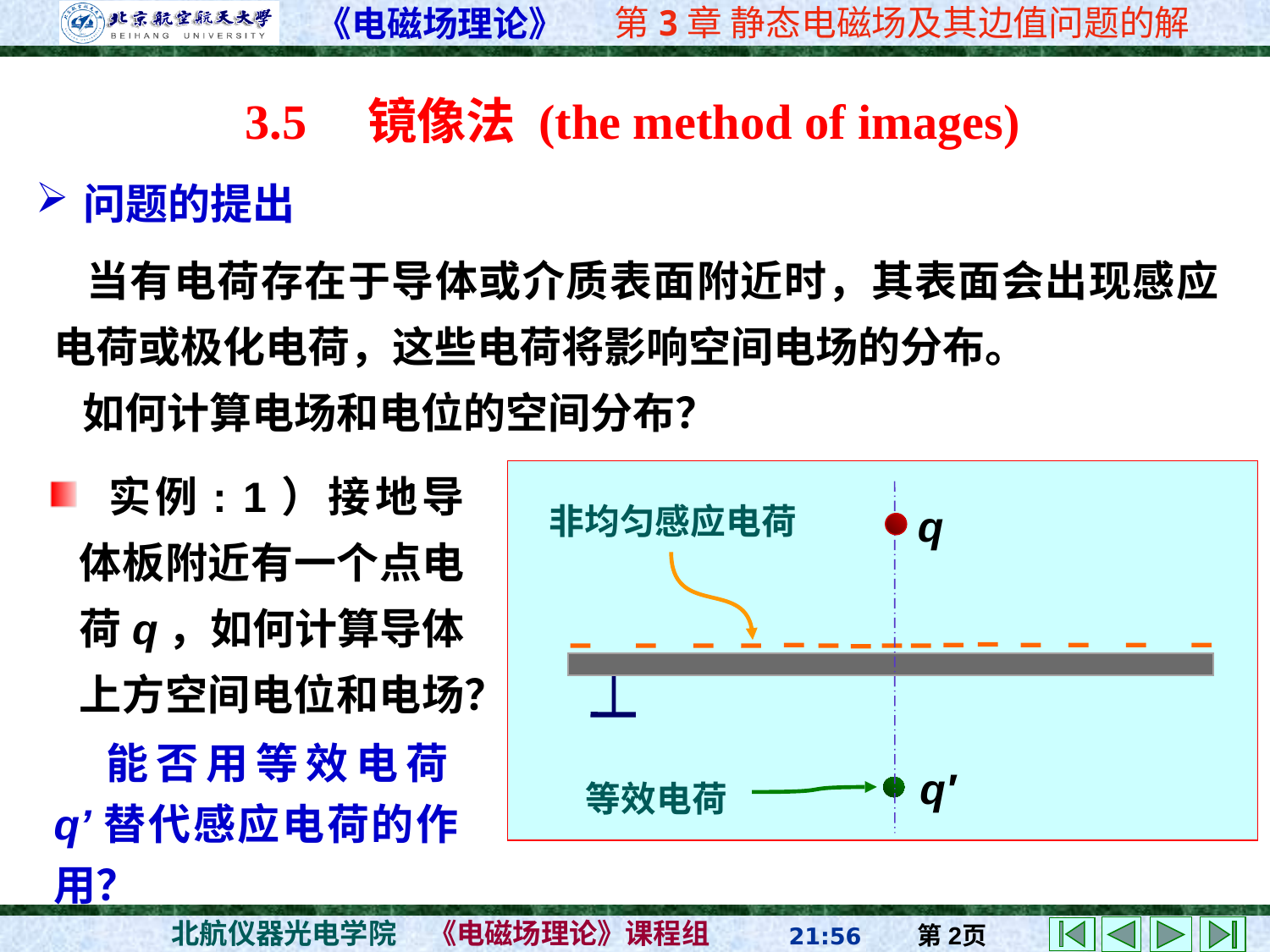

3.5    镜像法 (the method of images)
问题的提出
  当有电荷存在于导体或介质表面附近时，其表面会出现感应电荷或极化电荷，这些电荷将影响空间电场的分布。
  如何计算电场和电位的空间分布？
 实例: 1）接地导体板附近有一个点电荷q，如何计算导体上方空间电位和电场？

q
非均匀感应电荷

  能否用等效电荷q’替代感应电荷的作用？
q′
等效电荷